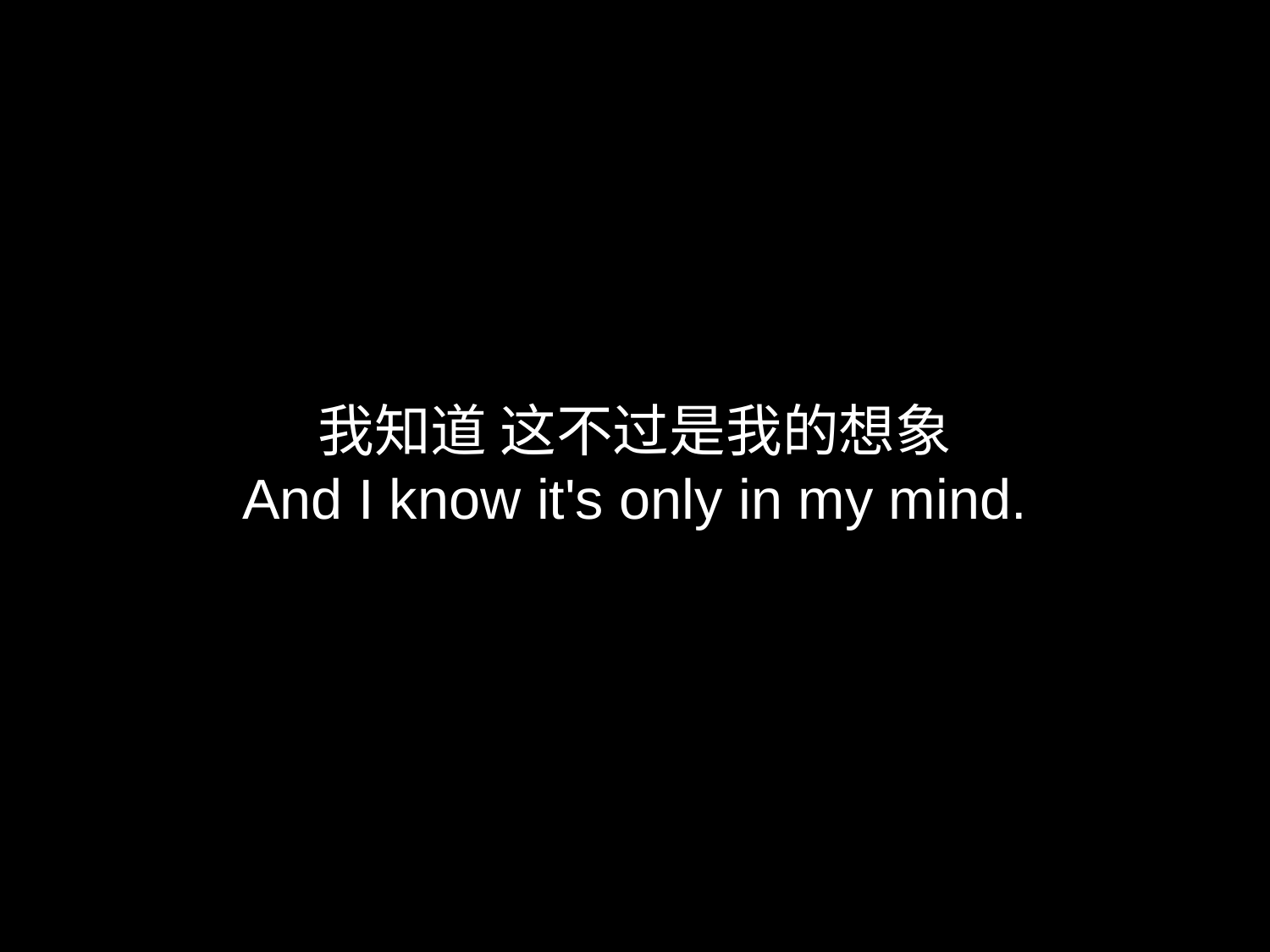

我知道 这不过是我的想象
And I know it's only in my mind.